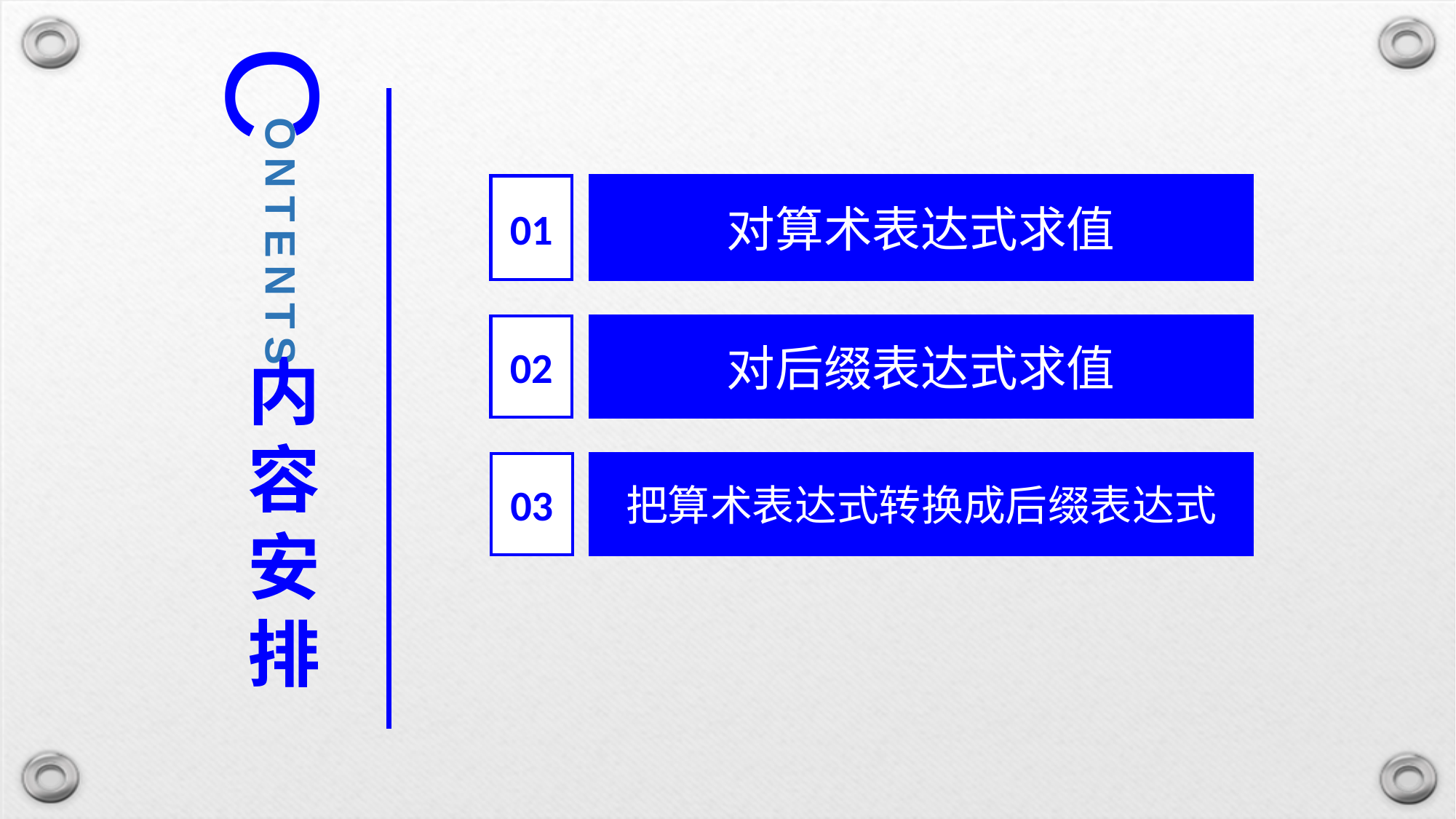

C
ONTENTS
01
对算术表达式求值
02
对后缀表达式求值
内容安排
03
把算术表达式转换成后缀表达式